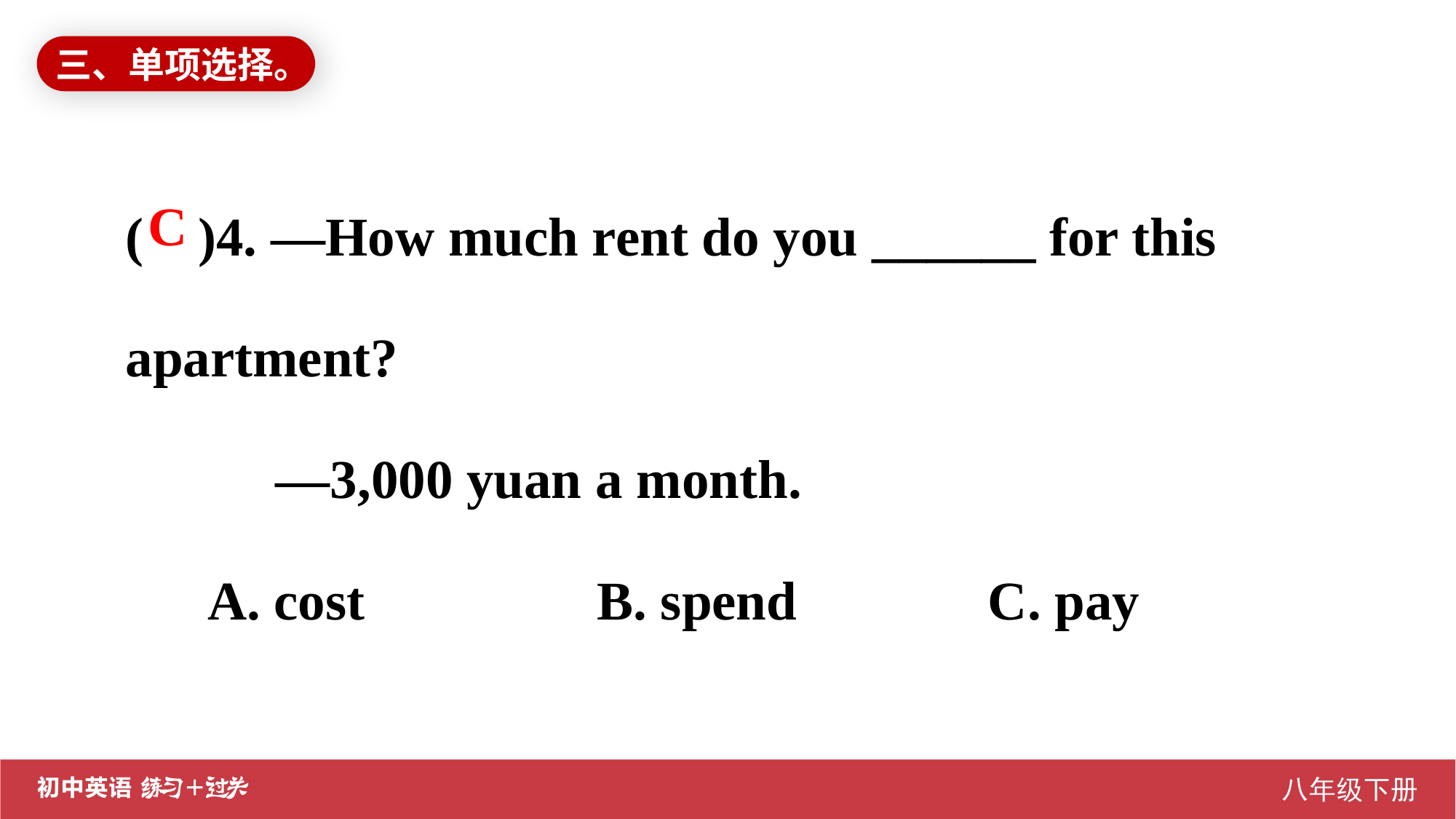

三、单项选择。
(    )4. —How much rent do you ______ for this apartment?
           —3,000 yuan a month.
      A. cost                 B. spend              C. pay
C